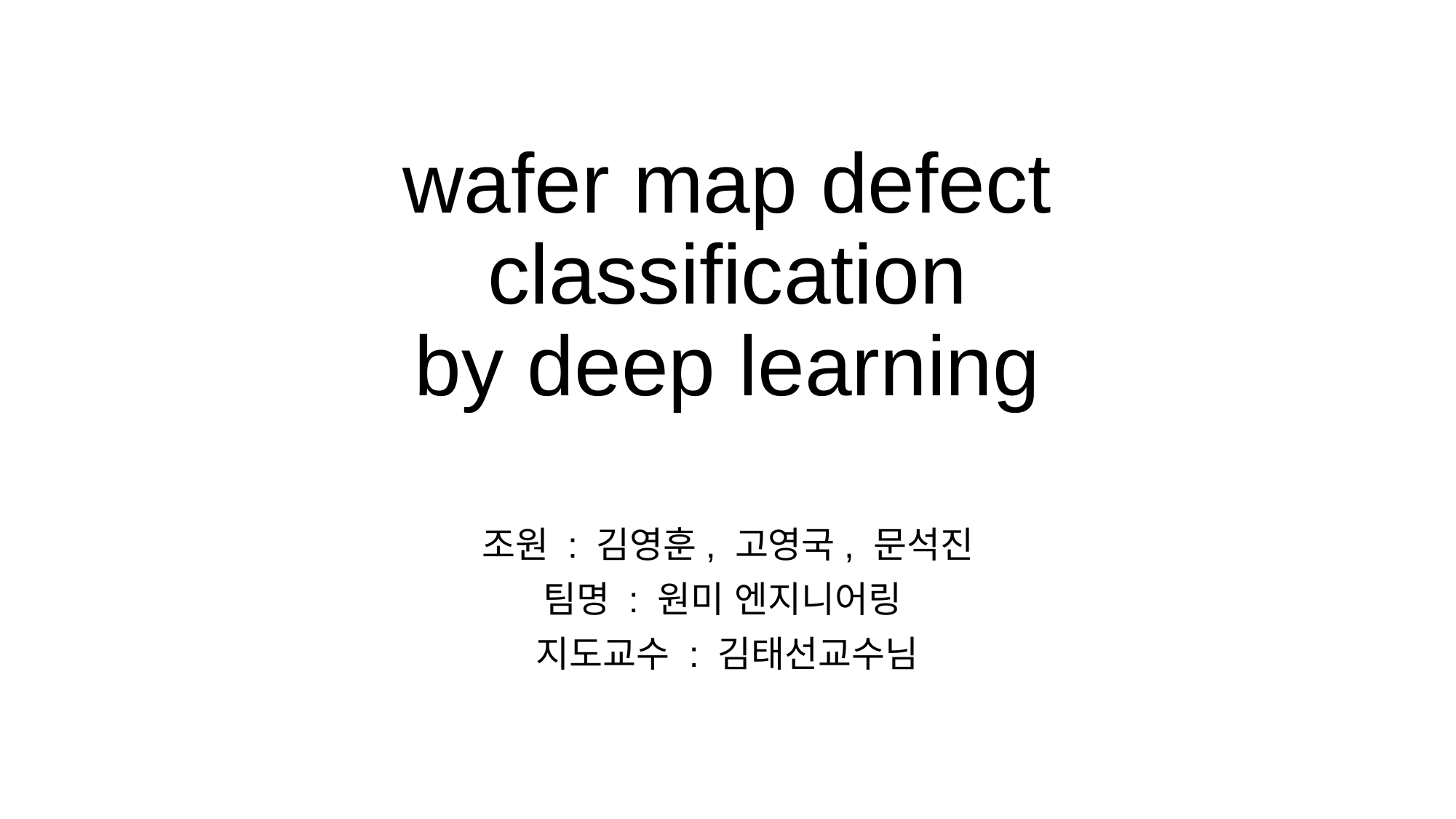

# wafer map defect classification by deep learning
조원 : 김영훈, 고영국, 문석진
팀명 : 원미 엔지니어링
지도교수 : 김태선교수님